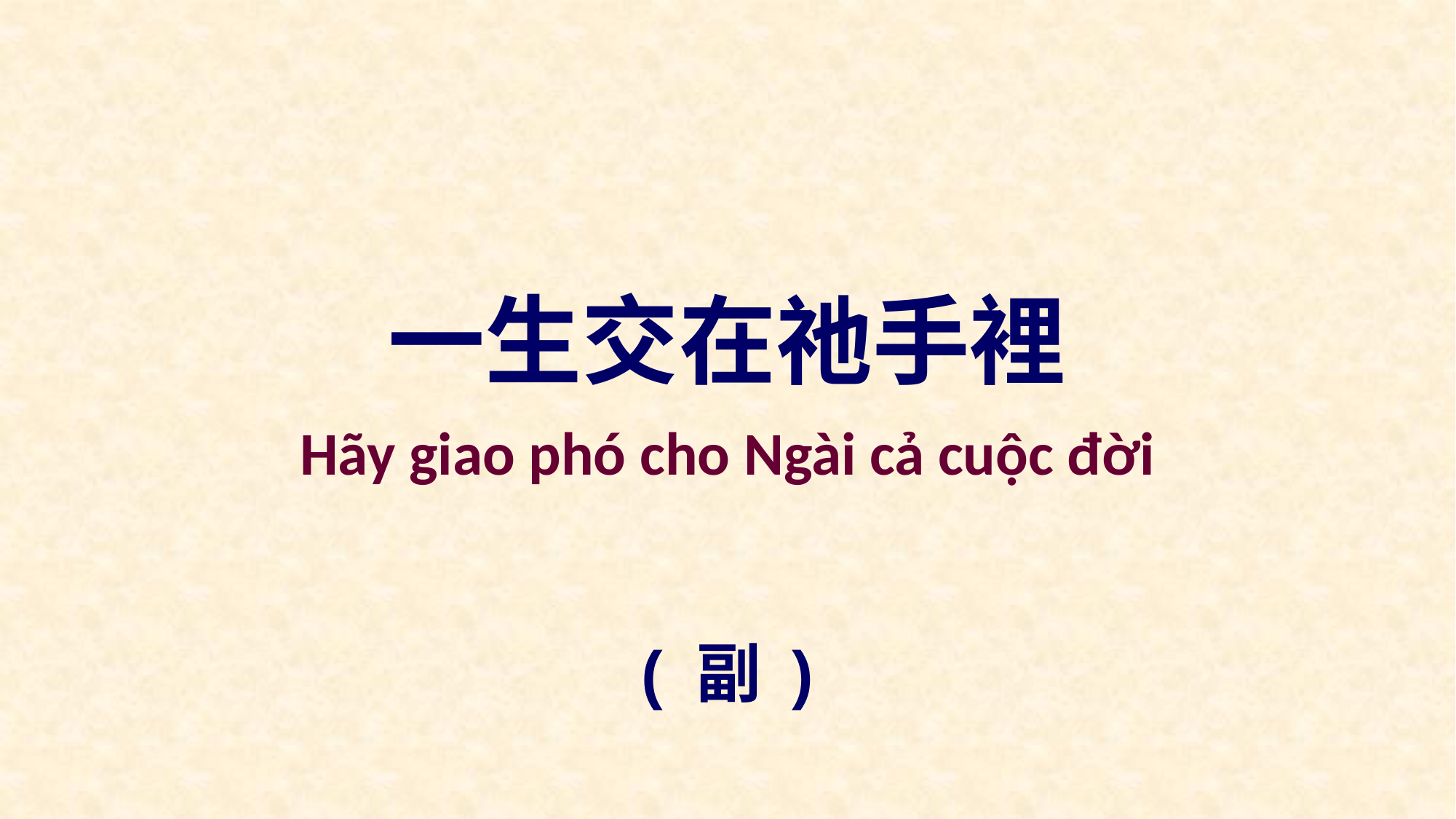

一生交在祂手裡
Hãy giao phó cho Ngài cả cuộc đời
( 副 )